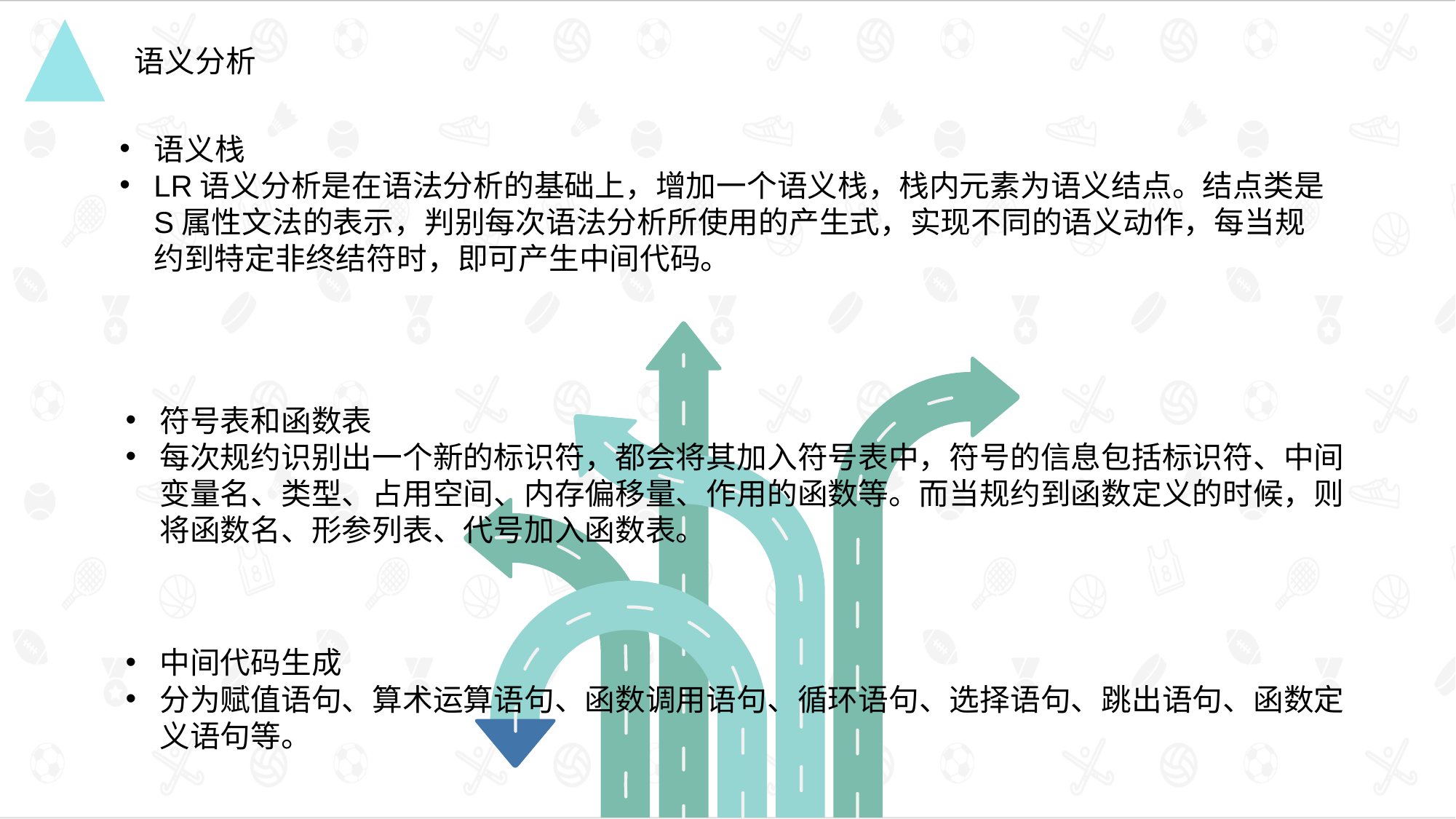

语义分析
语义栈
LR语义分析是在语法分析的基础上，增加一个语义栈，栈内元素为语义结点。结点类是S属性文法的表示，判别每次语法分析所使用的产生式，实现不同的语义动作，每当规约到特定非终结符时，即可产生中间代码。

符号表和函数表
每次规约识别出一个新的标识符，都会将其加入符号表中，符号的信息包括标识符、中间变量名、类型、占用空间、内存偏移量、作用的函数等。而当规约到函数定义的时候，则将函数名、形参列表、代号加入函数表。
中间代码生成
分为赋值语句、算术运算语句、函数调用语句、循环语句、选择语句、跳出语句、函数定义语句等。